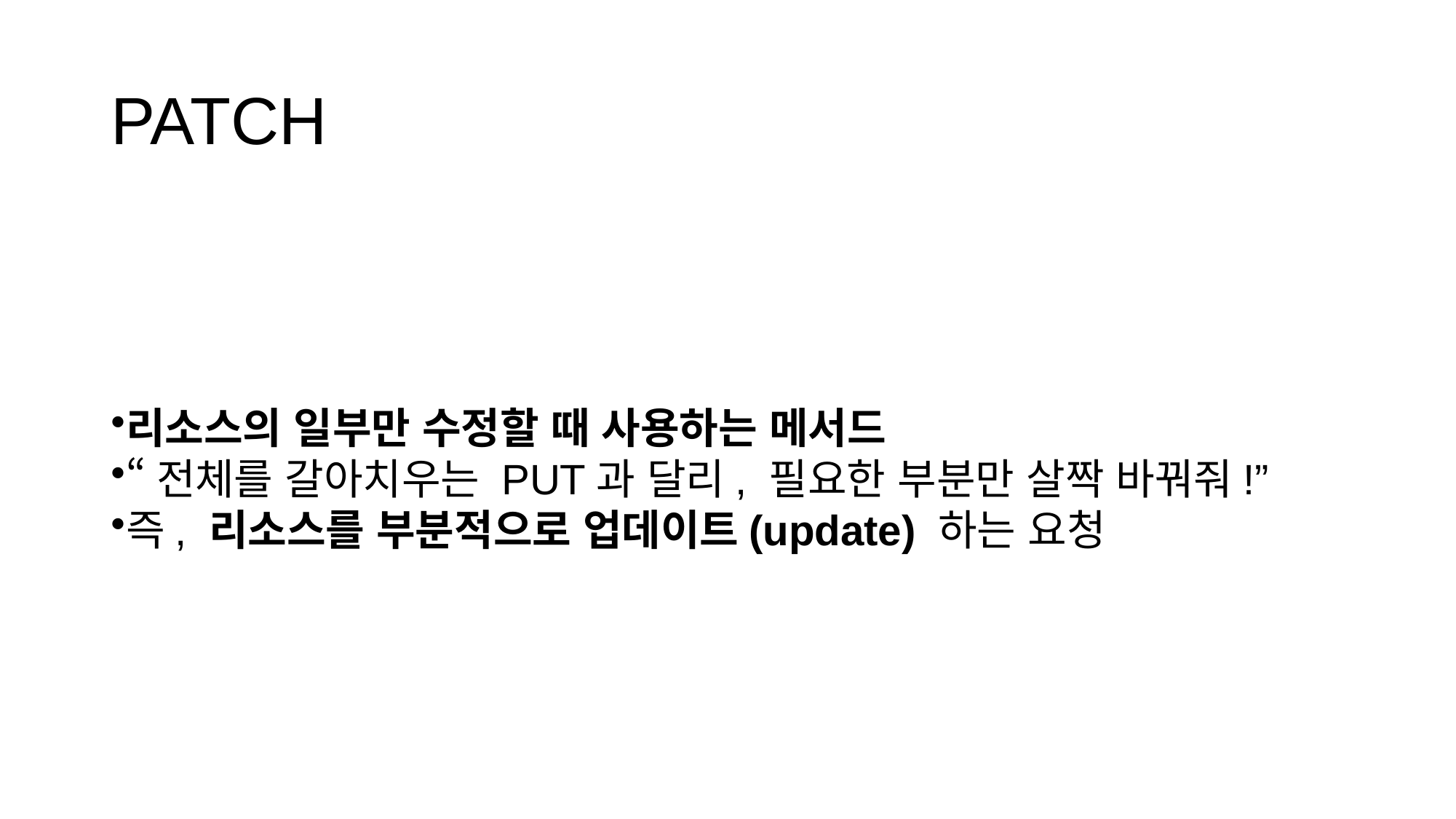

# PATCH
리소스의 일부만 수정할 때 사용하는 메서드
“전체를 갈아치우는 PUT과 달리, 필요한 부분만 살짝 바꿔줘!”
즉, 리소스를 부분적으로 업데이트(update) 하는 요청